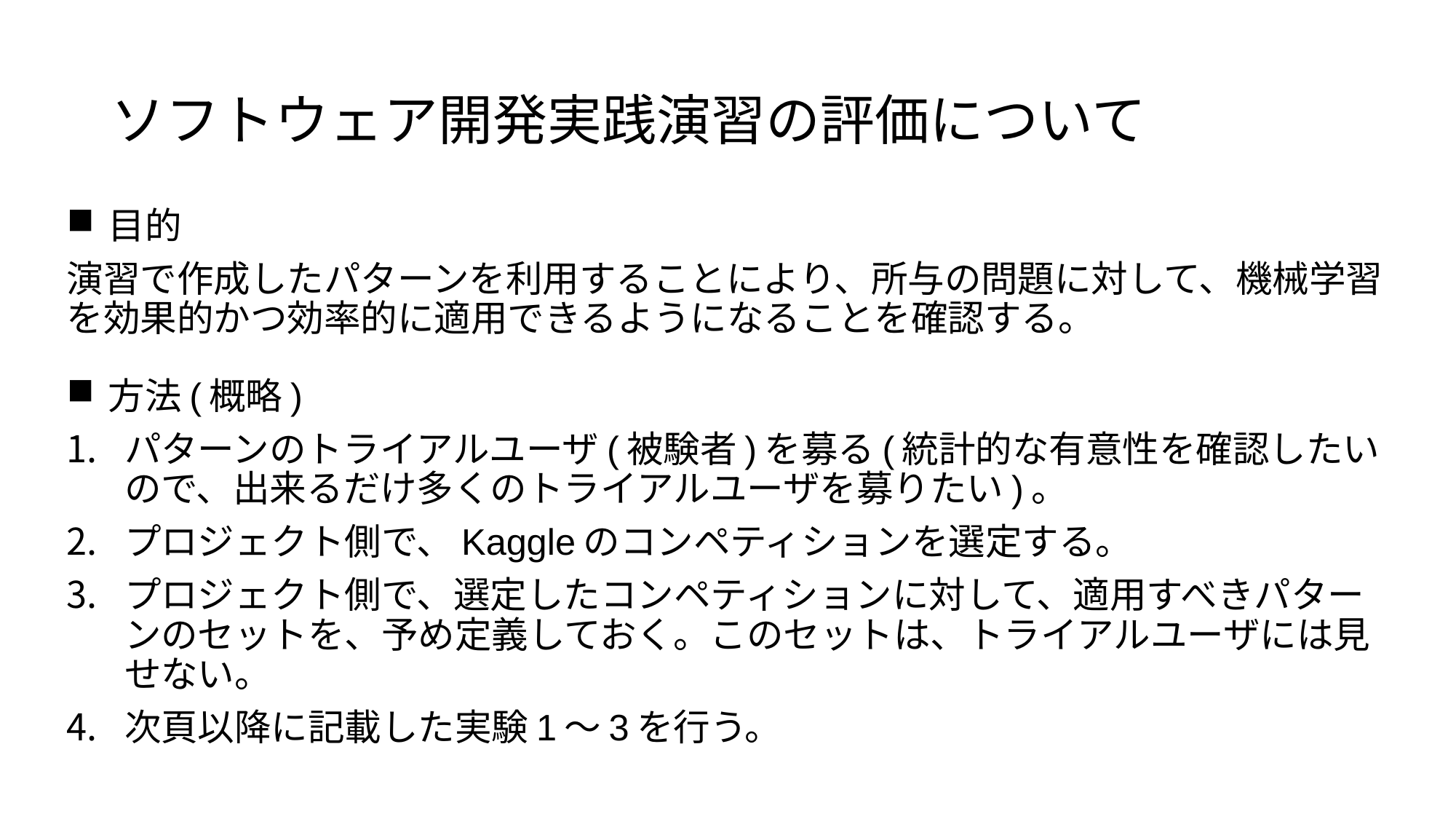

# ソフトウェア開発実践演習の評価について
 目的
演習で作成したパターンを利用することにより、所与の問題に対して、機械学習を効果的かつ効率的に適用できるようになることを確認する。

 方法(概略)
パターンのトライアルユーザ(被験者)を募る(統計的な有意性を確認したいので、出来るだけ多くのトライアルユーザを募りたい)。
プロジェクト側で、Kaggleのコンペティションを選定する。
プロジェクト側で、選定したコンペティションに対して、適用すべきパターンのセットを、予め定義しておく。このセットは、トライアルユーザには見せない。
次頁以降に記載した実験1～3を行う。